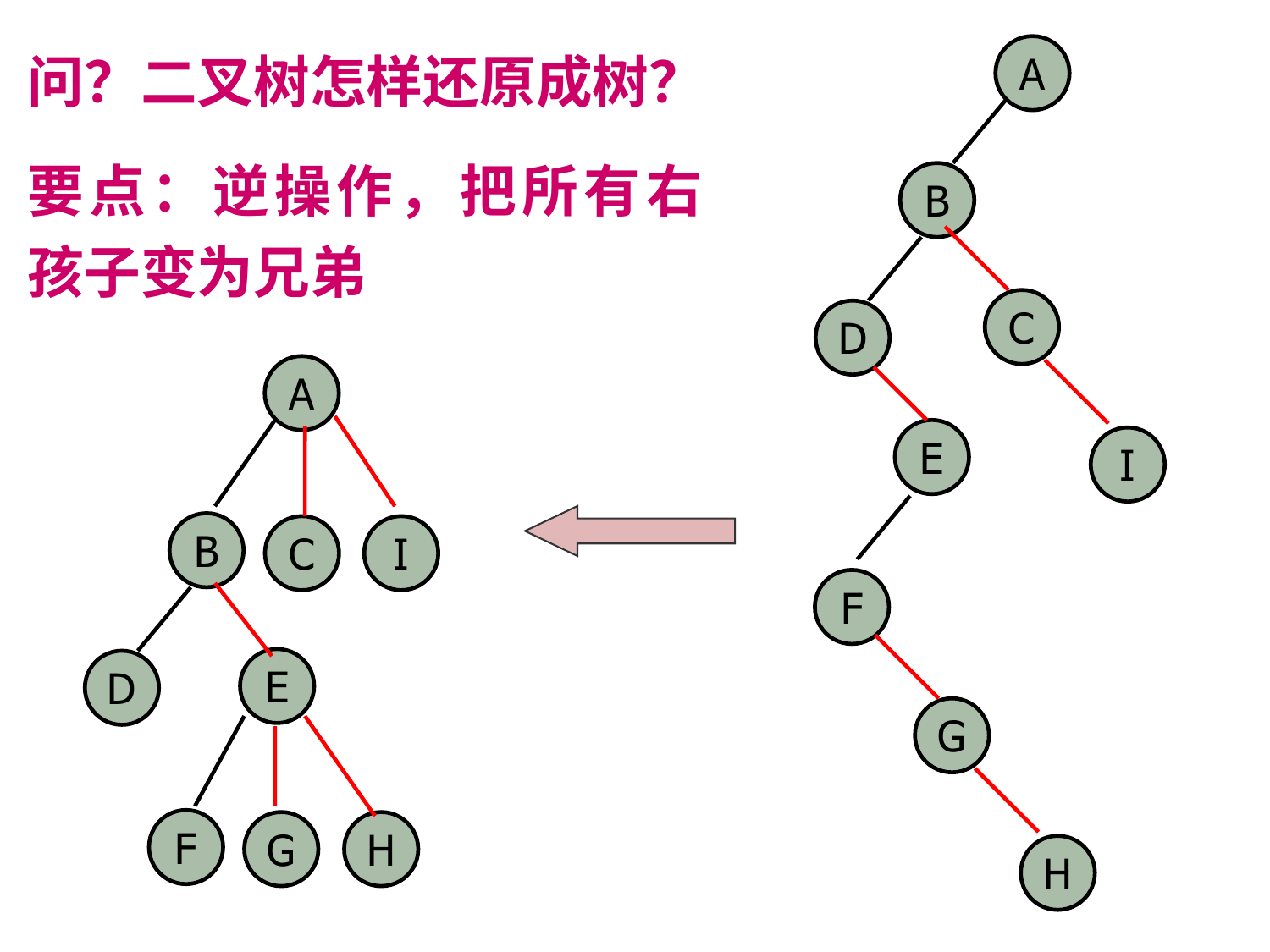

问？二叉树怎样还原成树？
A

B

C
D

E
I

F

G

H
要点：逆操作，把所有右孩子变为兄弟
A

B
C
I

E
D

F
G
H